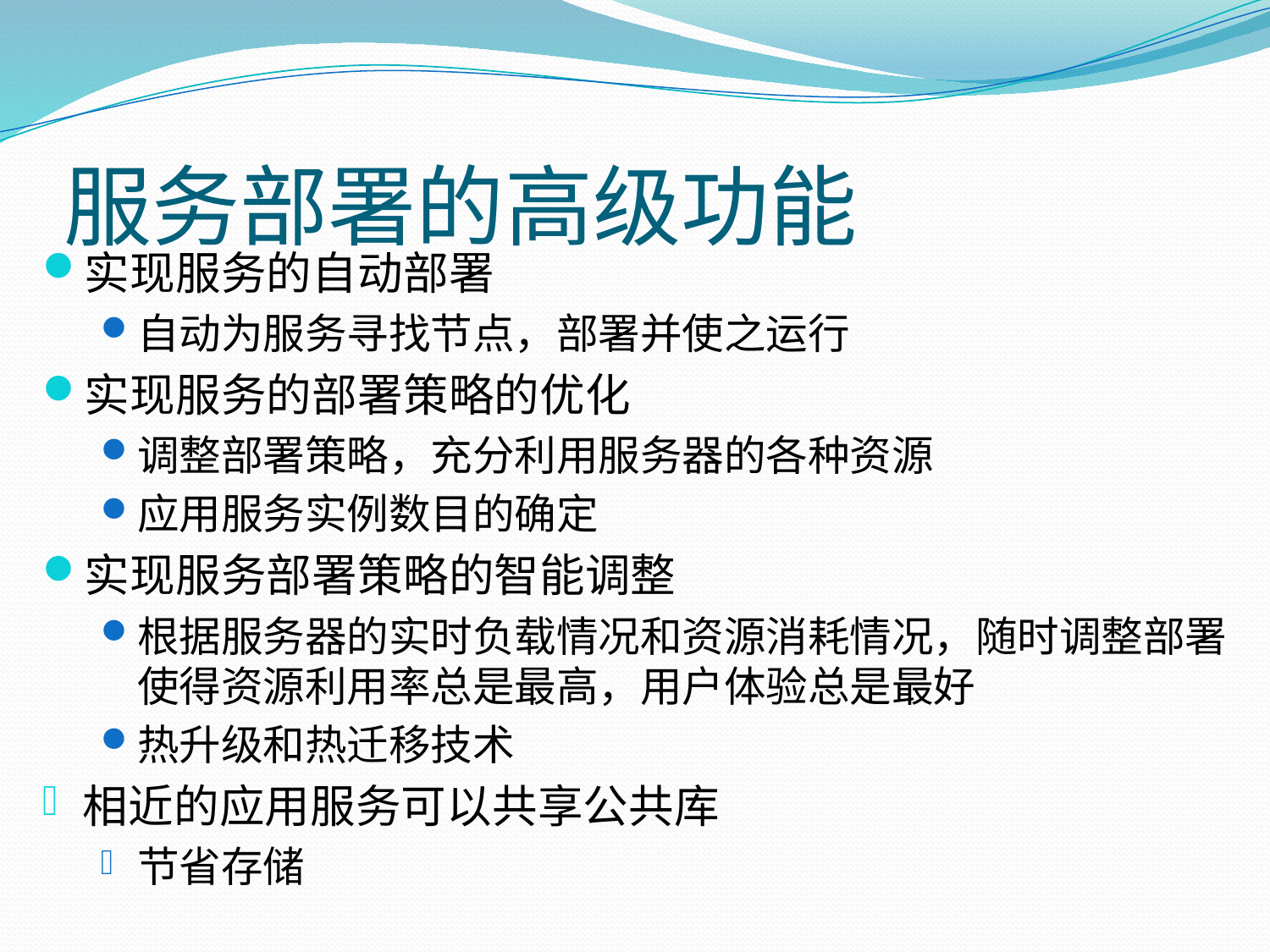

# 服务部署的高级功能
实现服务的自动部署
自动为服务寻找节点，部署并使之运行
实现服务的部署策略的优化
调整部署策略，充分利用服务器的各种资源
应用服务实例数目的确定
实现服务部署策略的智能调整
根据服务器的实时负载情况和资源消耗情况，随时调整部署使得资源利用率总是最高，用户体验总是最好
热升级和热迁移技术
相近的应用服务可以共享公共库
节省存储